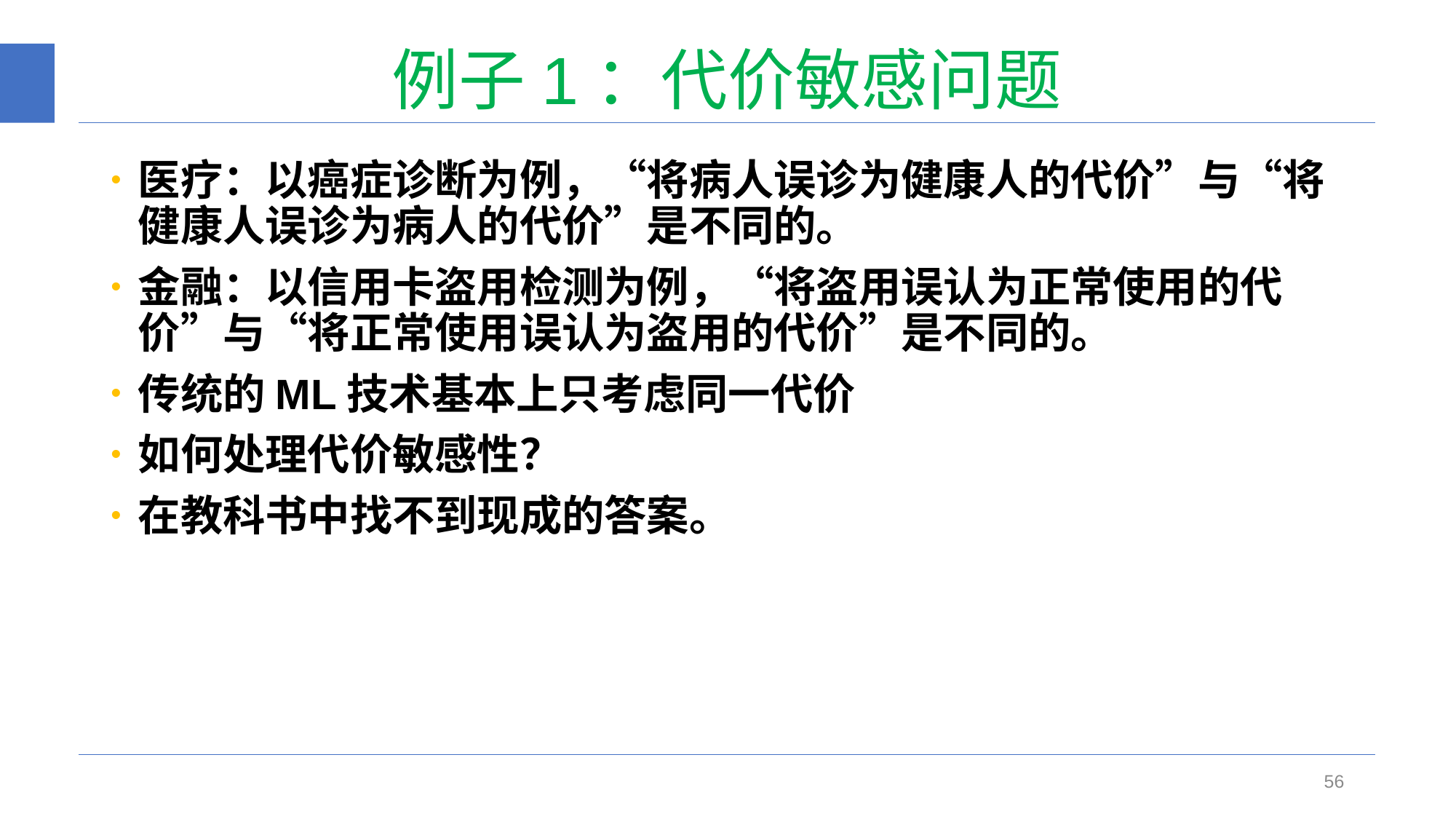

# 例子1：代价敏感问题
医疗：以癌症诊断为例，“将病人误诊为健康人的代价”与“将健康人误诊为病人的代价”是不同的。
金融：以信用卡盗用检测为例，“将盗用误认为正常使用的代价”与“将正常使用误认为盗用的代价”是不同的。
传统的ML技术基本上只考虑同一代价
如何处理代价敏感性？
在教科书中找不到现成的答案。
56